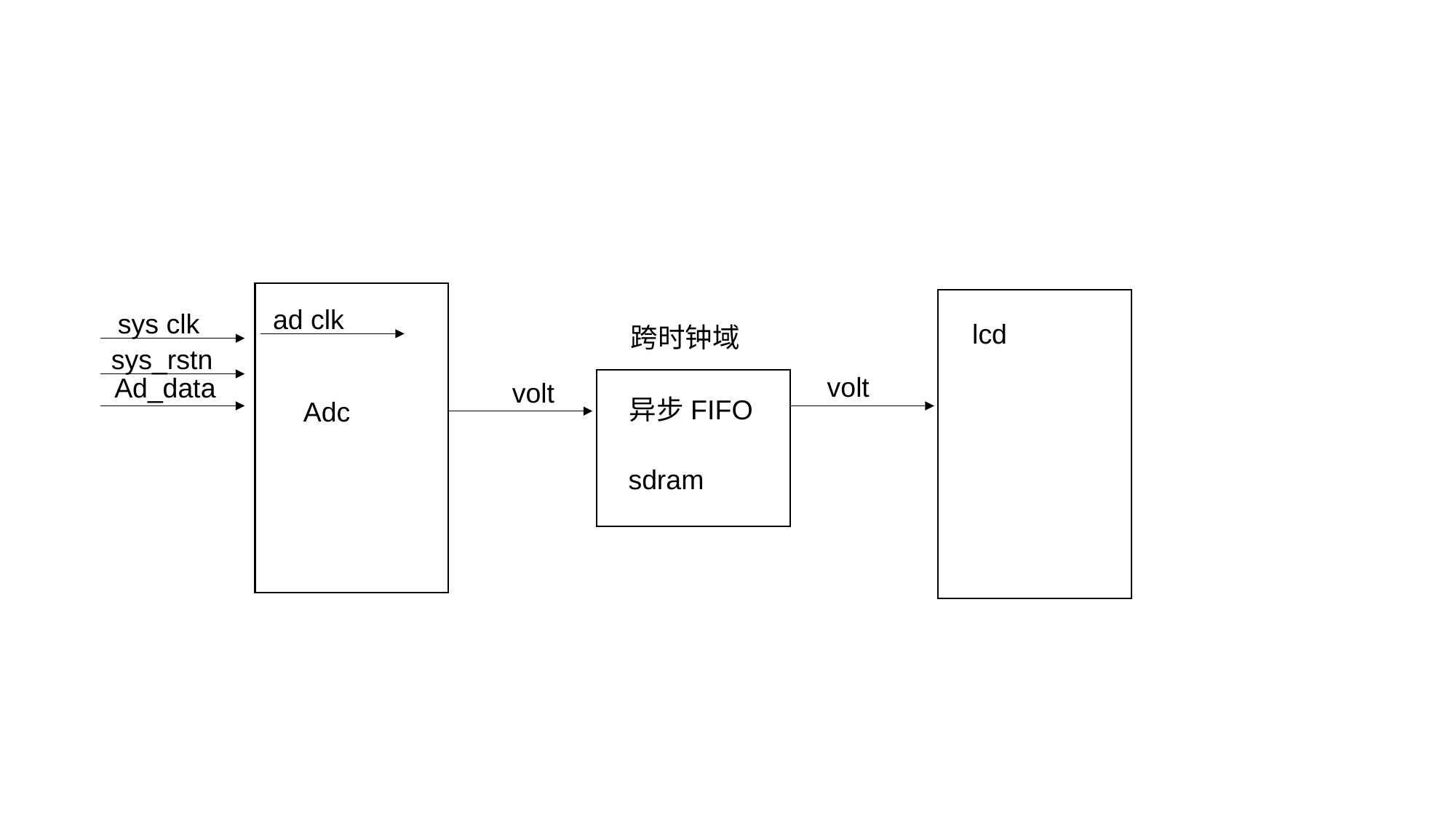

ad clk
sys clk
lcd
跨时钟域
sys_rstn
volt
Ad_data
volt

异步FIFO
Adc
sdram